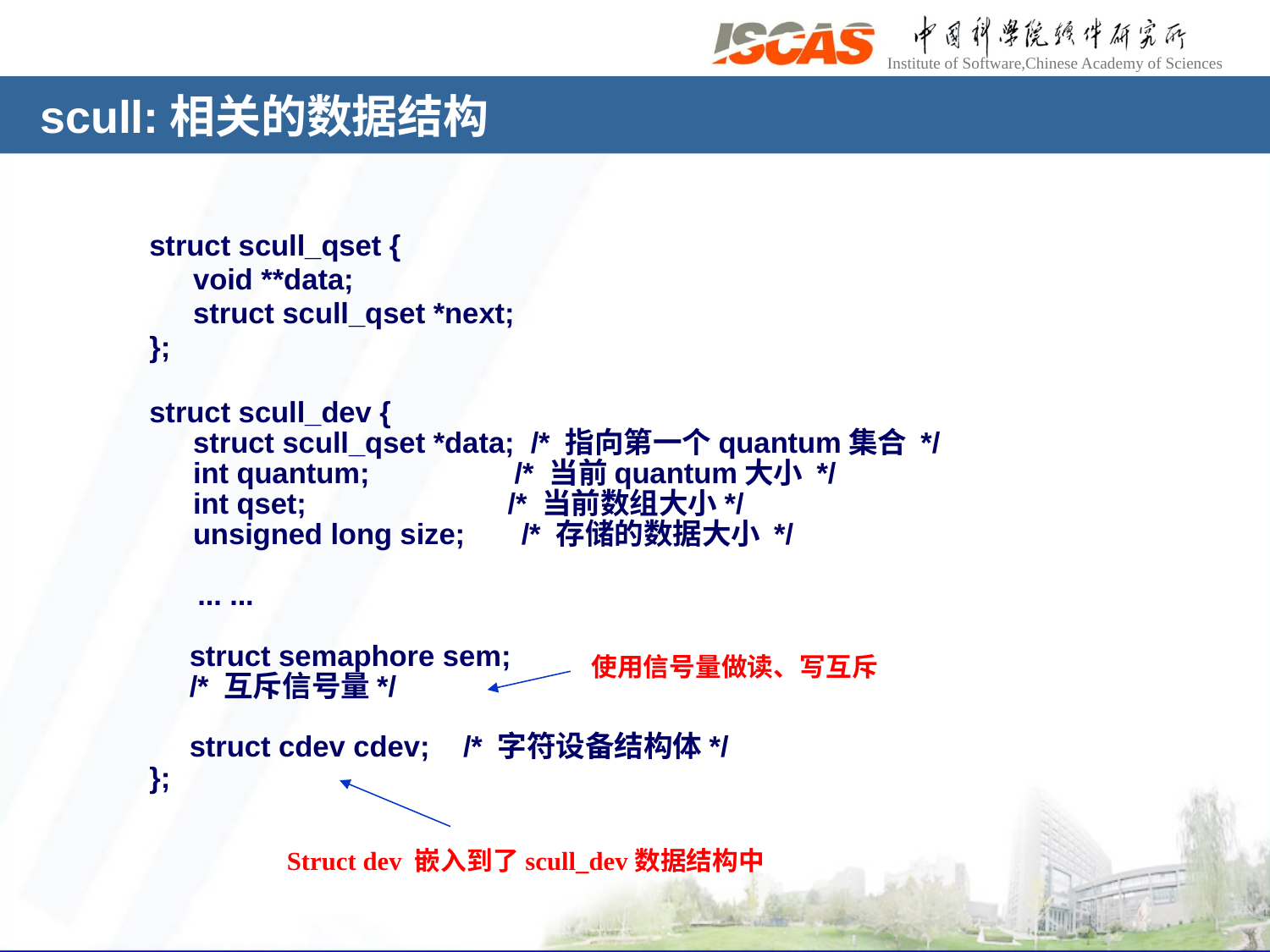

# scull:相关的数据结构
struct scull_qset {
	void **data;
	struct scull_qset *next;
};

struct scull_dev {
	struct scull_qset *data;  /* 指向第一个quantum集合 */
	int quantum;                  /* 当前quantum大小 */
	int qset;                         /* 当前数组大小*/
	unsigned long size;       /* 存储的数据大小 */

      ... ...

     struct semaphore sem;
     /* 互斥信号量*/

     struct cdev cdev;	  /* 字符设备结构体*/
};
使用信号量做读、写互斥

Struct dev 嵌入到了scull_dev数据结构中